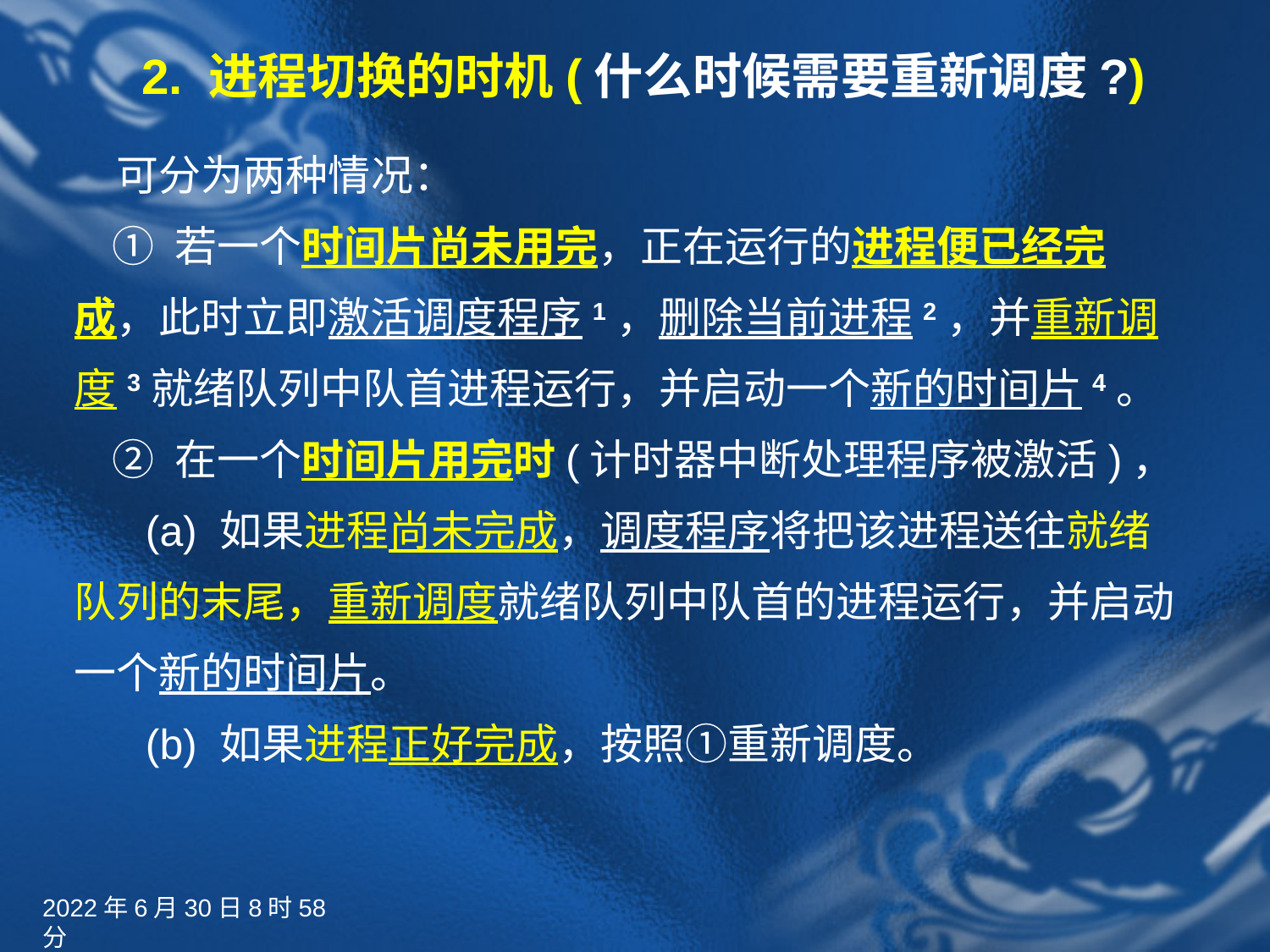

# 2. 进程切换的时机(什么时候需要重新调度?)
　可分为两种情况：
    ① 若一个时间片尚未用完，正在运行的进程便已经完成，此时立即激活调度程序1，删除当前进程2，并重新调度3就绪队列中队首进程运行，并启动一个新的时间片4。
    ② 在一个时间片用完时(计时器中断处理程序被激活)，
      (a) 如果进程尚未完成，调度程序将把该进程送往就绪队列的末尾，重新调度就绪队列中队首的进程运行，并启动一个新的时间片。
      (b) 如果进程正好完成，按照①重新调度。
2022年6月30日8时58分